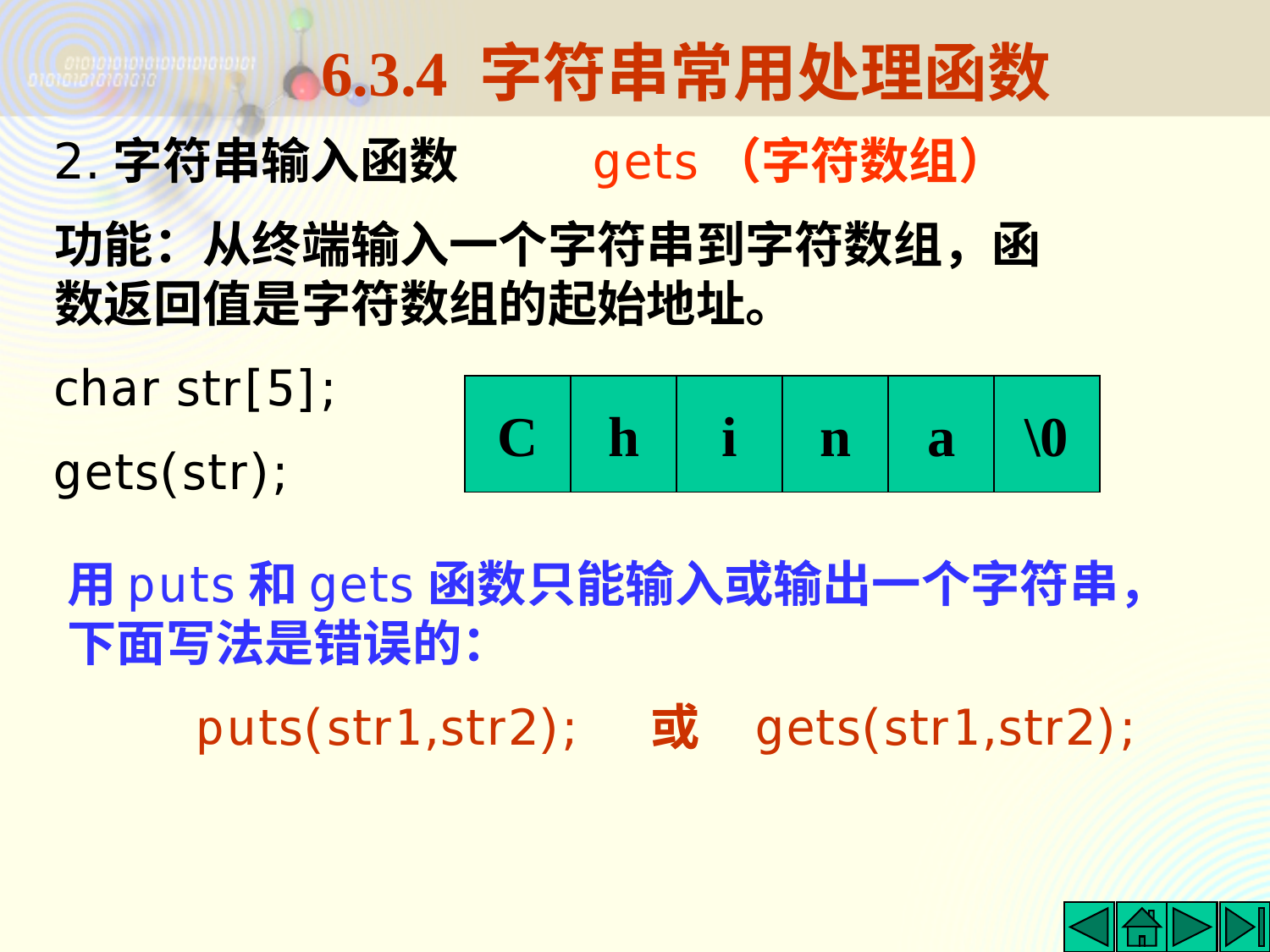

6.3.4 字符串常用处理函数
2.字符串输入函数           gets（字符数组）
功能：从终端输入一个字符串到字符数组，函数返回值是字符数组的起始地址。
char str[5];
gets(str);
C
h
i
n
a
\0
用puts和gets函数只能输入或输出一个字符串，下面写法是错误的：
         puts(str1,str2);    或    gets(str1,str2);